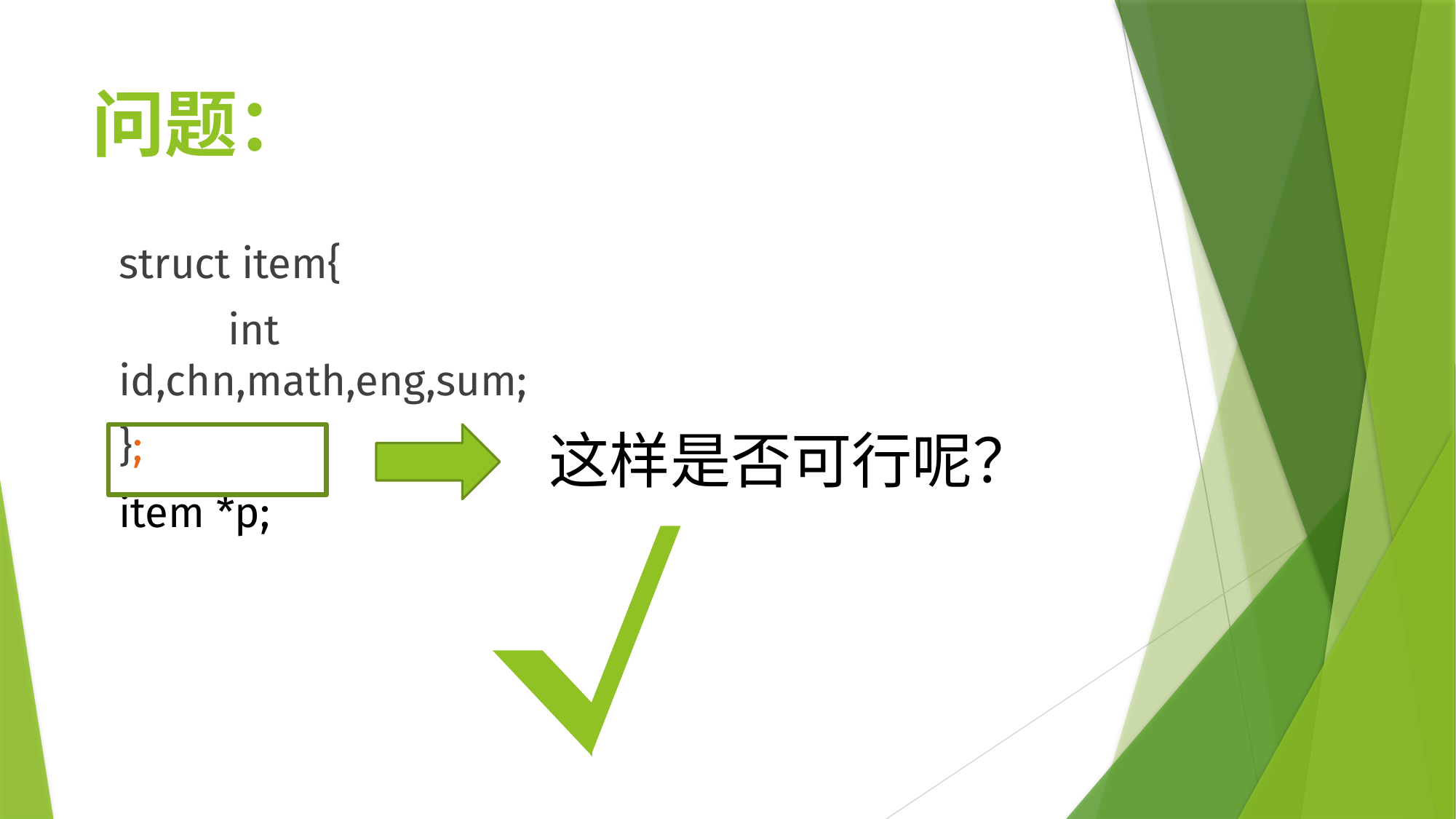

# 问题：
struct item{
	int id,chn,math,eng,sum;
};
item *p;
这样是否可行呢？